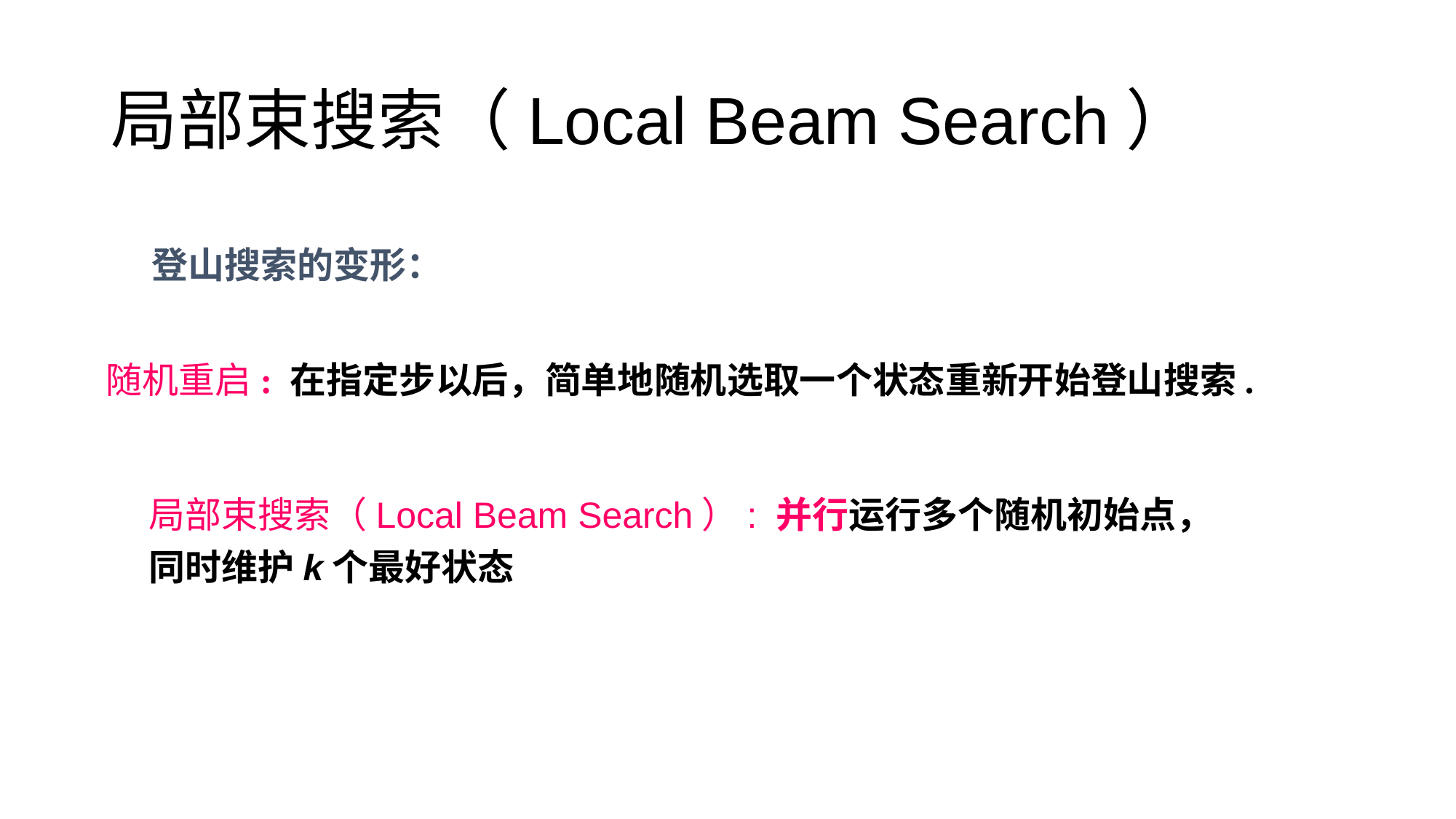

# 局部束搜索（Local Beam Search）
登山搜索的变形：
随机重启: 在指定步以后，简单地随机选取一个状态重新开始登山搜索.

局部束搜索（Local Beam Search）: 并行运行多个随机初始点，同时维护k个最好状态